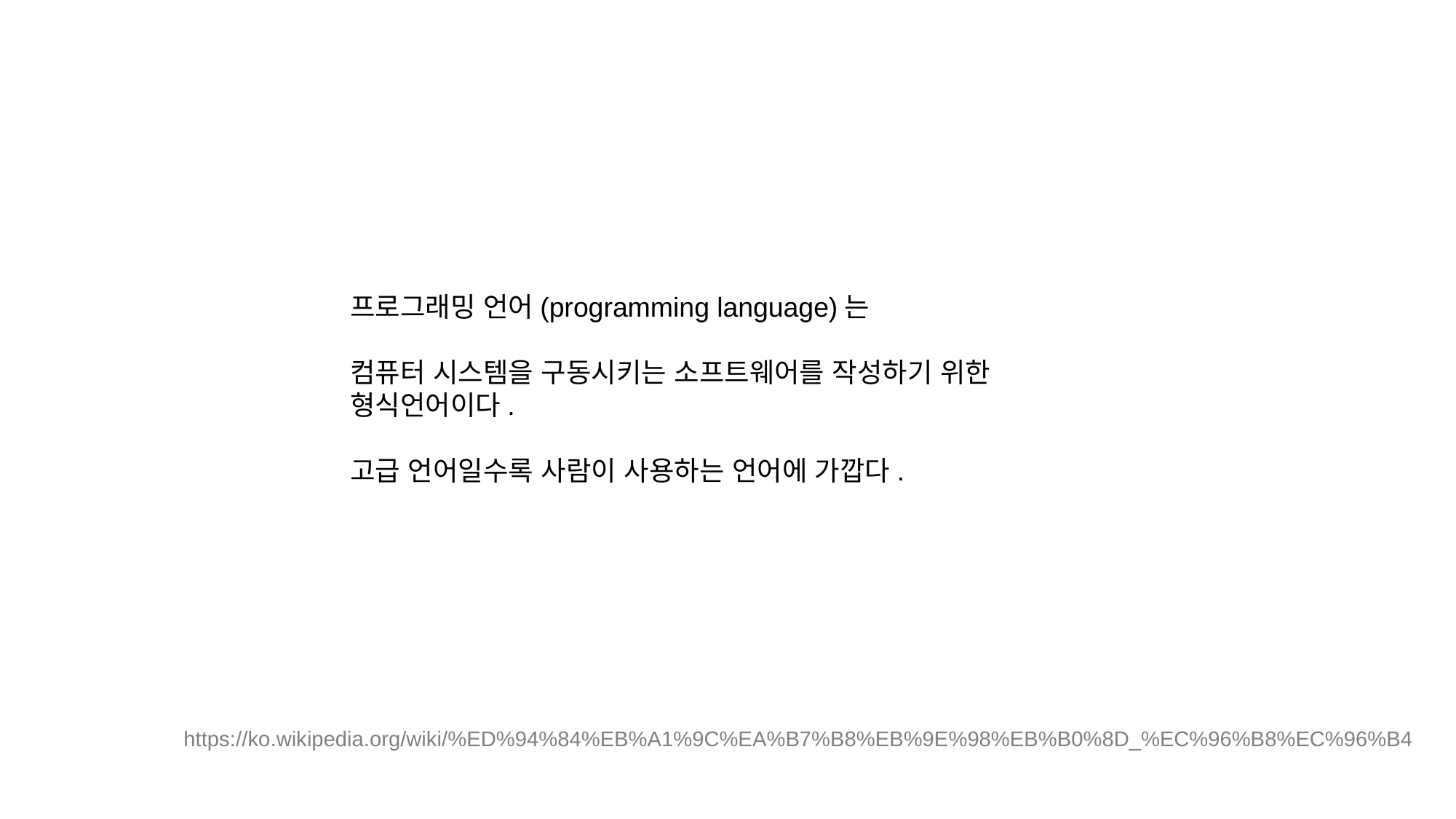

프로그래밍 언어(programming language)는

컴퓨터 시스템을 구동시키는 소프트웨어를 작성하기 위한
형식언어이다.

고급 언어일수록 사람이 사용하는 언어에 가깝다.
https://ko.wikipedia.org/wiki/%ED%94%84%EB%A1%9C%EA%B7%B8%EB%9E%98%EB%B0%8D_%EC%96%B8%EC%96%B4